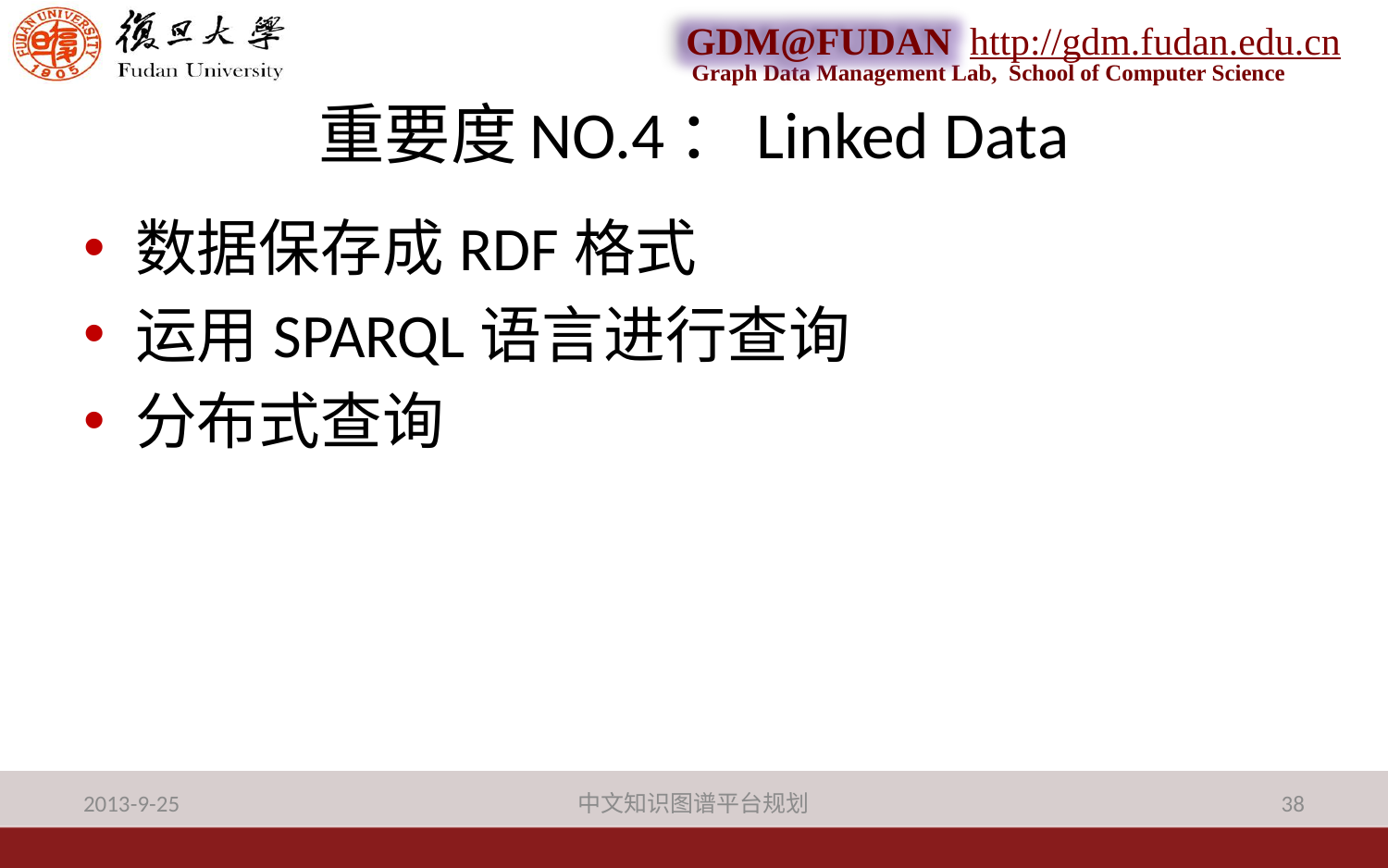

# 重要度NO.4：Linked Data
数据保存成RDF格式
运用SPARQL语言进行查询
分布式查询
2013-9-25
中文知识图谱平台规划
38